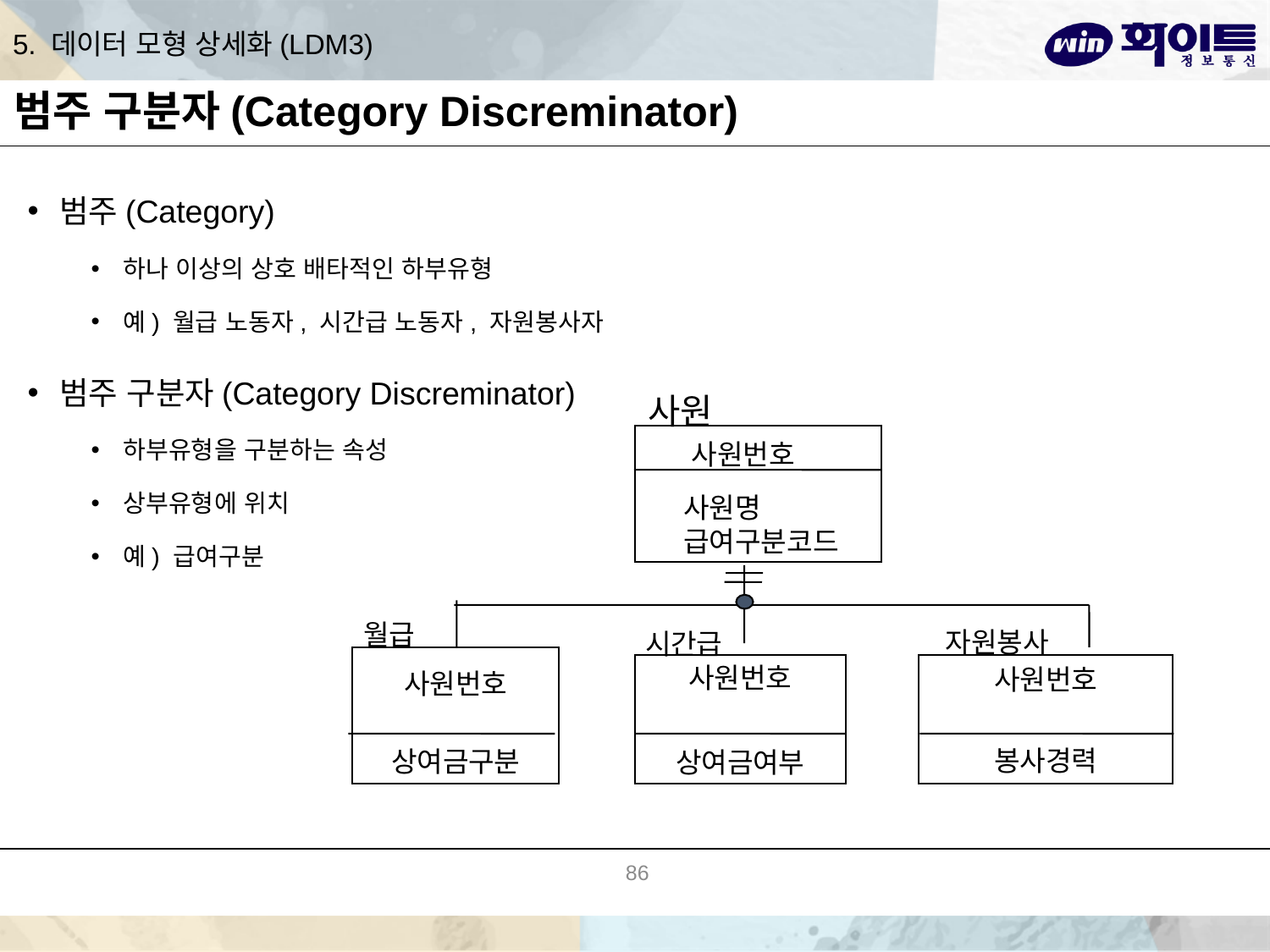

# 5. 데이터 모형 상세화(LDM3)
범주 구분자(Category Discreminator)
범주(Category)
하나 이상의 상호 배타적인 하부유형
예) 월급 노동자, 시간급 노동자, 자원봉사자
범주 구분자(Category Discreminator)
하부유형을 구분하는 속성
상부유형에 위치
예) 급여구분
사원

사원번호

사원명
급여구분코드

월급
자원봉사
시간급
사원번호

상여금구분
사원번호

상여금여부
사원번호

봉사경력

86